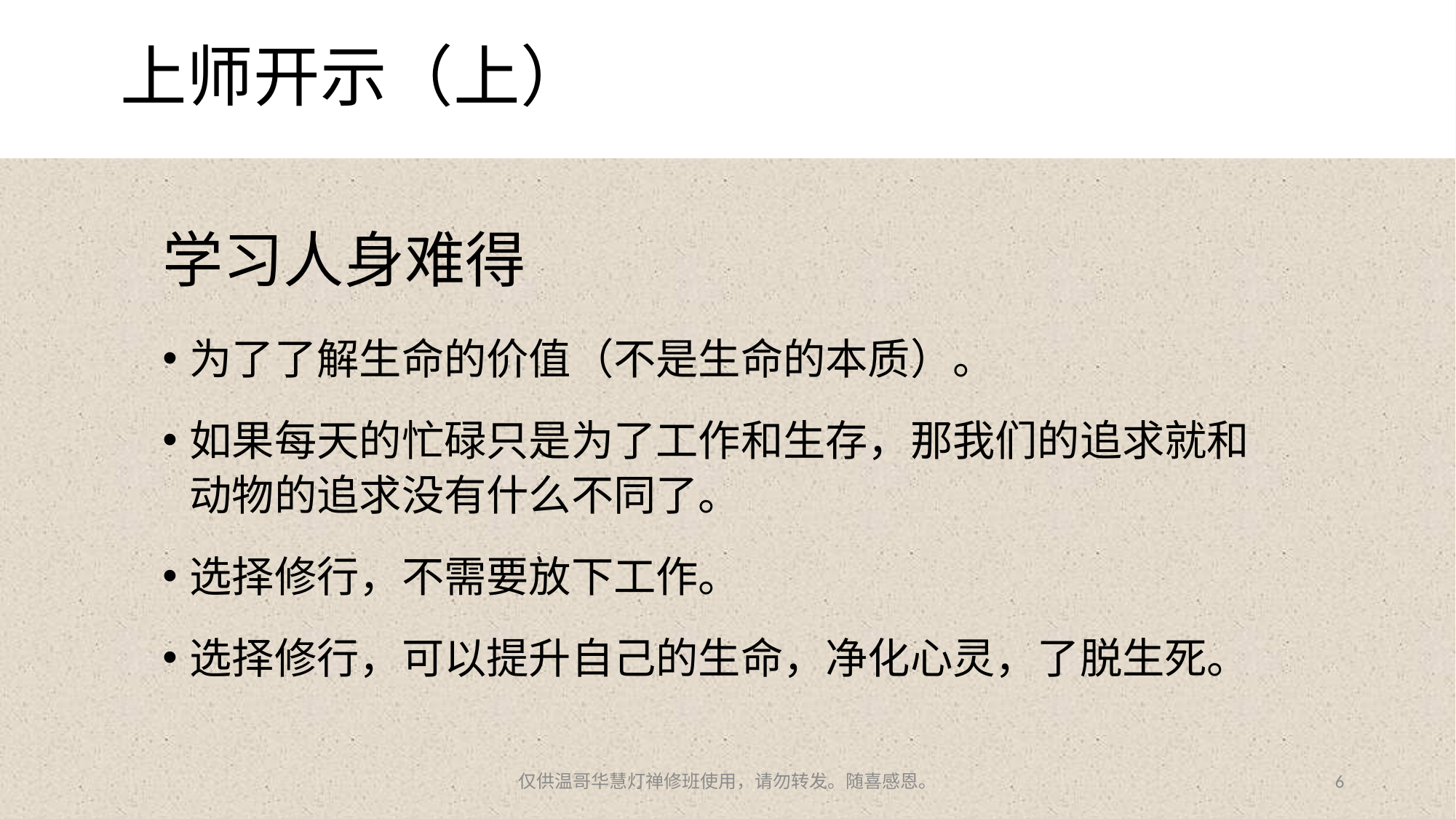

# 上师开示（上）
学习人身难得
为了了解生命的价值（不是生命的本质）。
如果每天的忙碌只是为了工作和生存，那我们的追求就和动物的追求没有什么不同了。
选择修行，不需要放下工作。
选择修行，可以提升自己的生命，净化心灵，了脱生死。
仅供温哥华慧灯禅修班使用，请勿转发。随喜感恩。
6